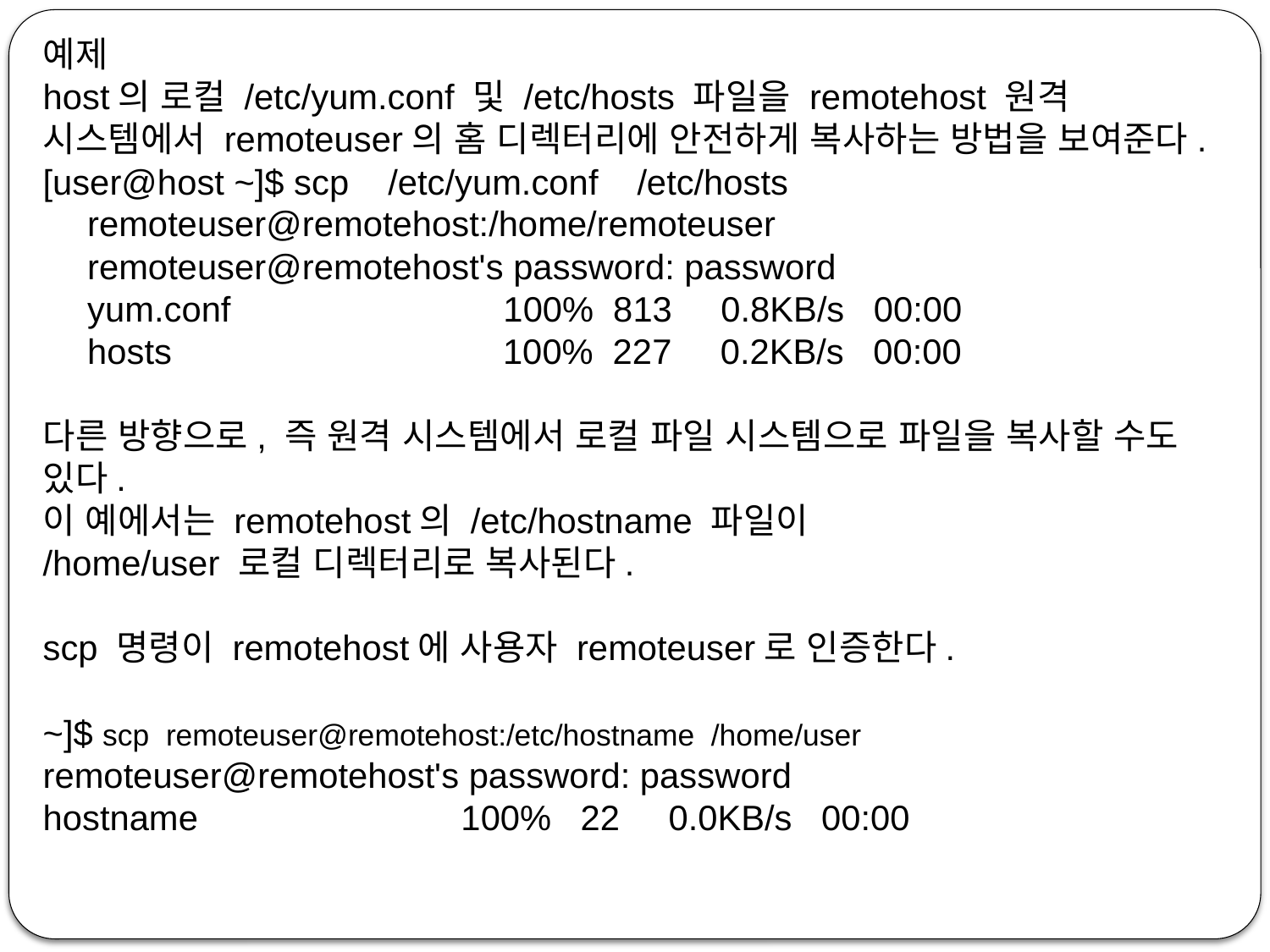

예제
host의 로컬 /etc/yum.conf 및 /etc/hosts 파일을 remotehost 원격 시스템에서 remoteuser의 홈 디렉터리에 안전하게 복사하는 방법을 보여준다.
[user@host ~]$ scp    /etc/yum.conf    /etc/hosts
remoteuser@remotehost:/home/remoteuser
remoteuser@remotehost's password: password
yum.conf                            100%  813     0.8KB/s   00:00
hosts                                  100%  227     0.2KB/s   00:00

다른 방향으로, 즉 원격 시스템에서 로컬 파일 시스템으로 파일을 복사할 수도 있다.
이 예에서는 remotehost의 /etc/hostname 파일이
/home/user 로컬 디렉터리로 복사된다.

scp 명령이 remotehost에 사용자 remoteuser로 인증한다.

~]$ scp  remoteuser@remotehost:/etc/hostname  /home/user
remoteuser@remotehost's password: password
hostname                           100%   22     0.0KB/s   00:00